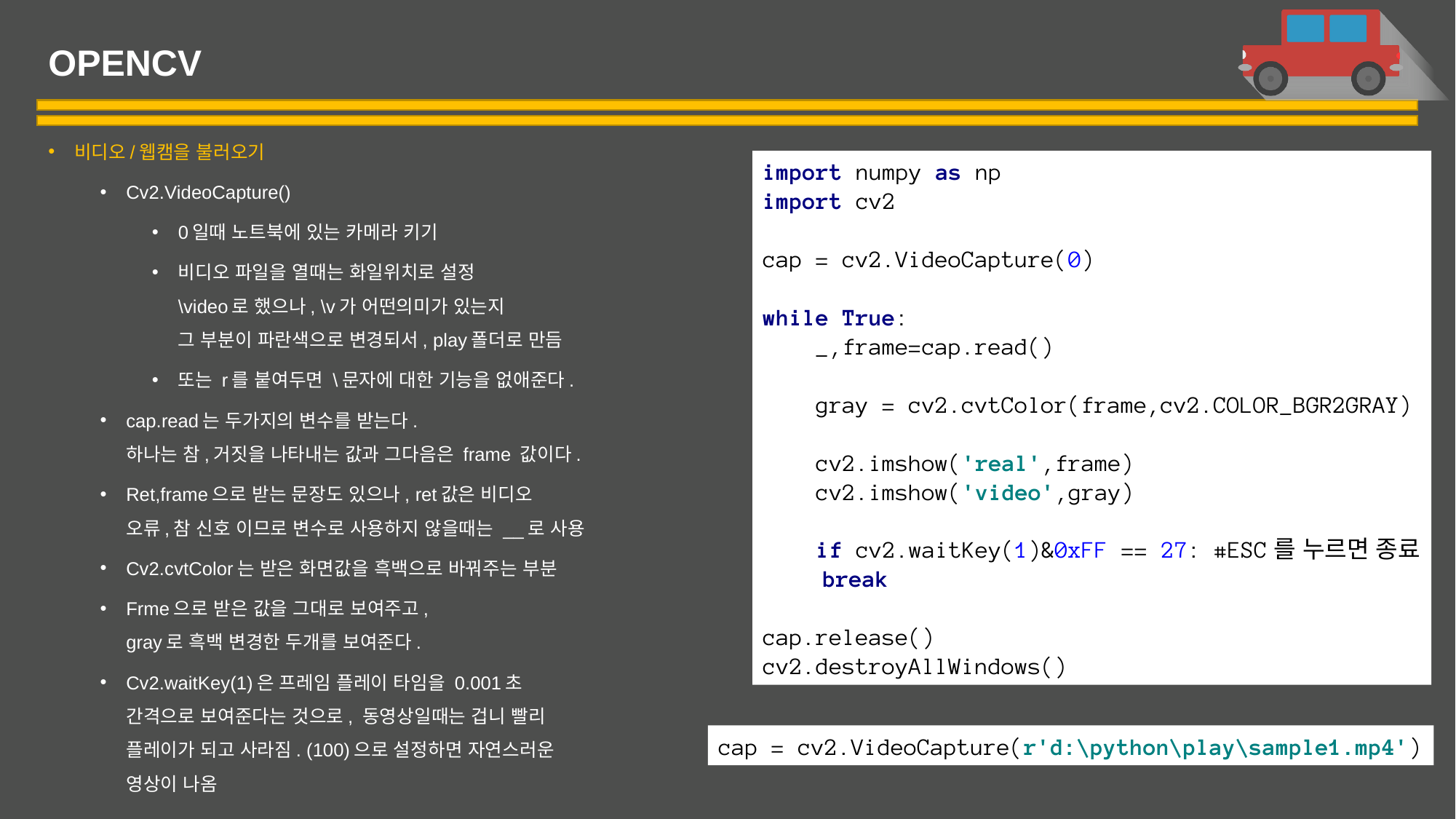

# OPENCV
비디오/웹캠을 불러오기
Cv2.VideoCapture()
0일때 노트북에 있는 카메라 키기
비디오 파일을 열때는 화일위치로 설정
\video로 했으나, \v가 어떤의미가 있는지
그 부분이 파란색으로 변경되서, play폴더로 만듬
또는 r를 붙여두면 \문자에 대한 기능을 없애준다.
cap.read는 두가지의 변수를 받는다.
하나는 참,거짓을 나타내는 값과 그다음은 frame 값이다.
Ret,frame으로 받는 문장도 있으나, ret값은 비디오
오류,참 신호 이므로 변수로 사용하지 않을때는 __로 사용
Cv2.cvtColor는 받은 화면값을 흑백으로 바꿔주는 부분
Frme으로 받은 값을 그대로 보여주고,
gray로 흑백 변경한 두개를 보여준다.
Cv2.waitKey(1)은 프레임 플레이 타임을 0.001초
간격으로 보여준다는 것으로, 동영상일때는 겁니 빨리
플레이가 되고 사라짐. (100)으로 설정하면 자연스러운
영상이 나옴

import numpy as np
import cv2
cap = cv2.VideoCapture(0)
while True:
    _,frame=cap.read()
    gray = cv2.cvtColor(frame,cv2.COLOR_BGR2GRAY)
    cv2.imshow('real',frame)
    cv2.imshow('video',gray)
    if cv2.waitKey(1)&0xFF == 27: #ESC를 누르면 종료
        break
cap.release()
cv2.destroyAllWindows()
cap = cv2.VideoCapture(r'd:\python\play\sample1.mp4')